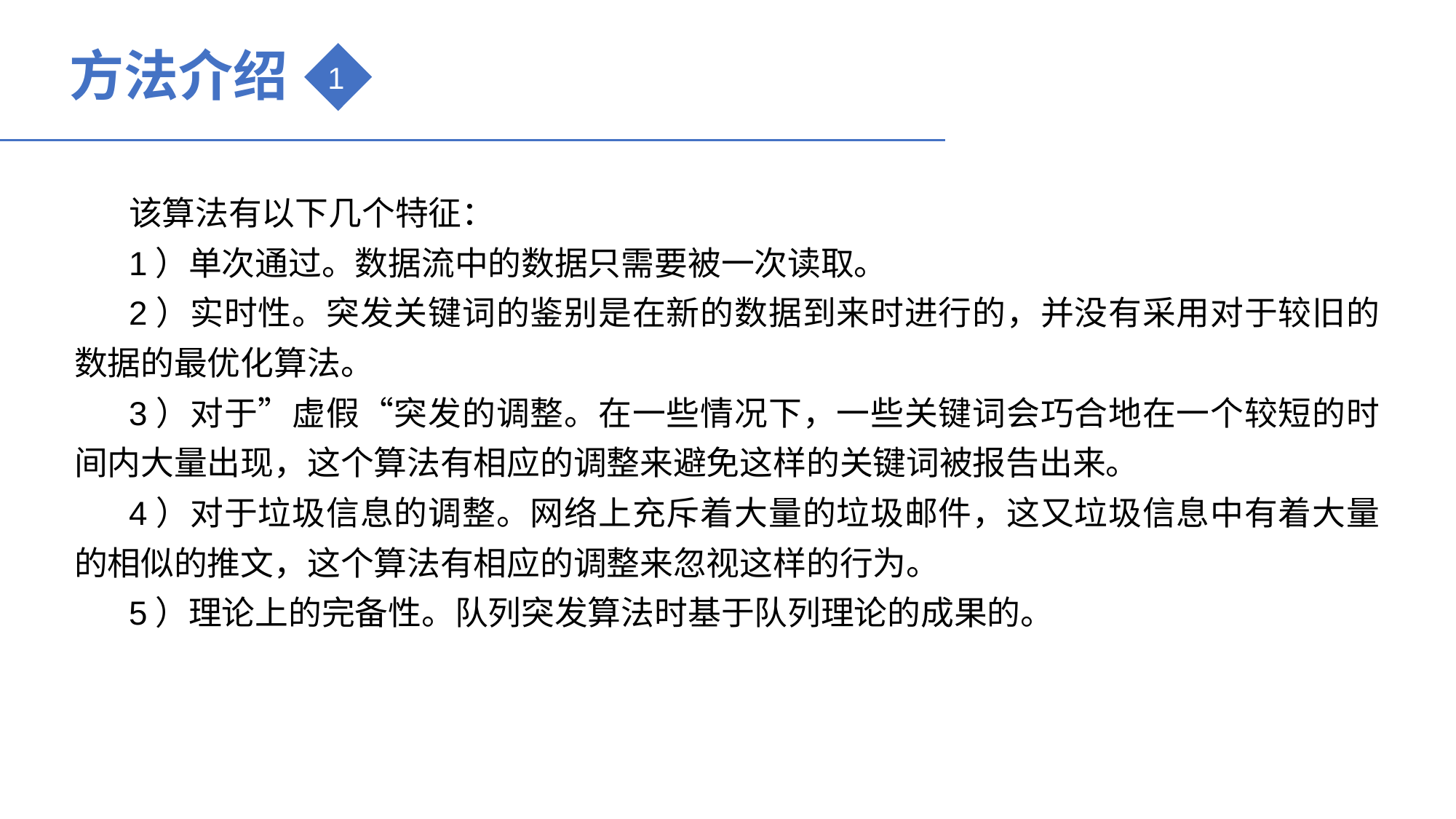

方法介绍

1
该算法有以下几个特征：
1）单次通过。数据流中的数据只需要被一次读取。
2）实时性。突发关键词的鉴别是在新的数据到来时进行的，并没有采用对于较旧的数据的最优化算法。
3）对于”虚假“突发的调整。在一些情况下，一些关键词会巧合地在一个较短的时间内大量出现，这个算法有相应的调整来避免这样的关键词被报告出来。
4）对于垃圾信息的调整。网络上充斥着大量的垃圾邮件，这又垃圾信息中有着大量的相似的推文，这个算法有相应的调整来忽视这样的行为。
5）理论上的完备性。队列突发算法时基于队列理论的成果的。